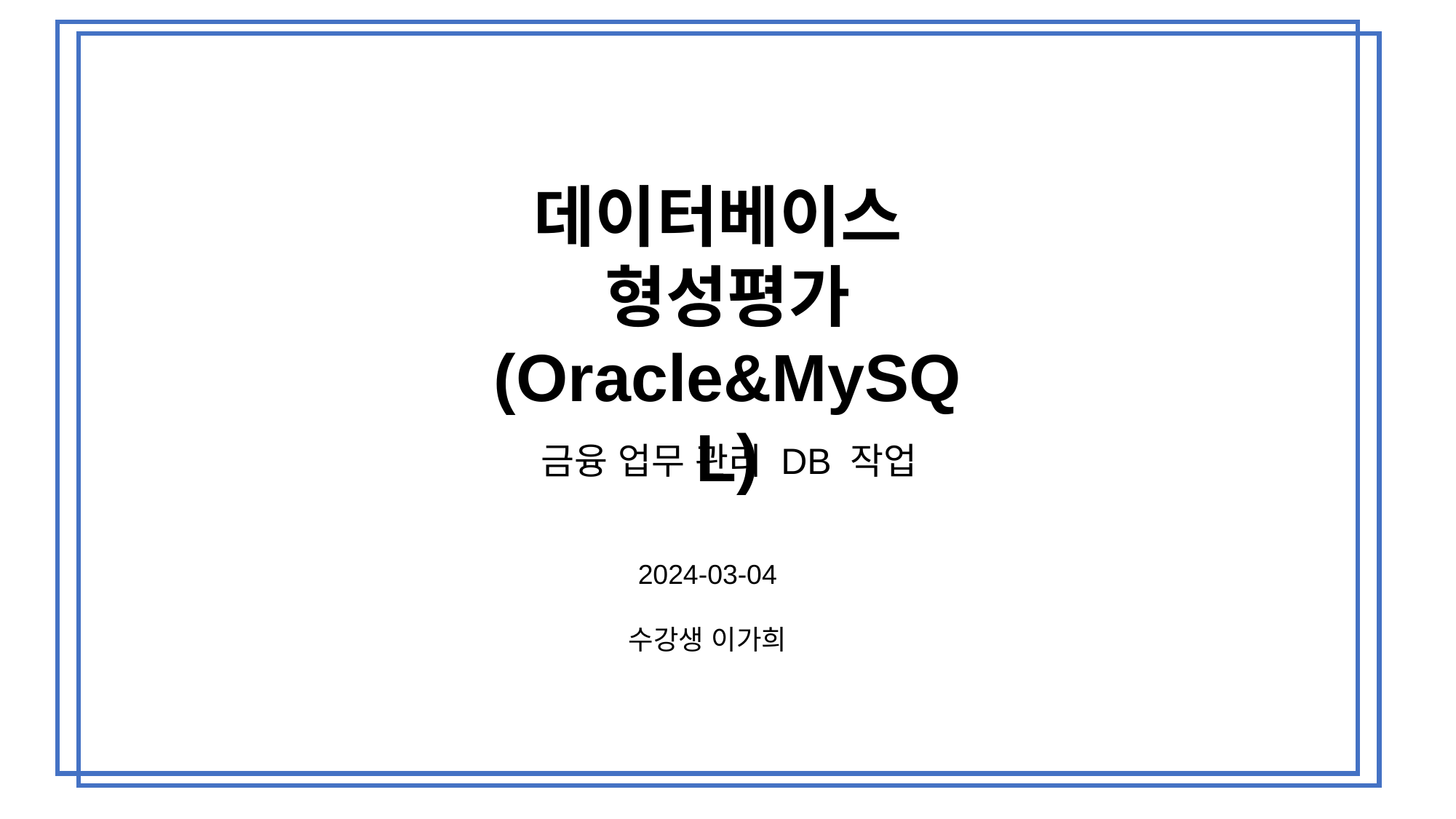

데이터베이스
형성평가 (Oracle&MySQL)
금융 업무 관리 DB 작업
2024-03-04

수강생 이가희